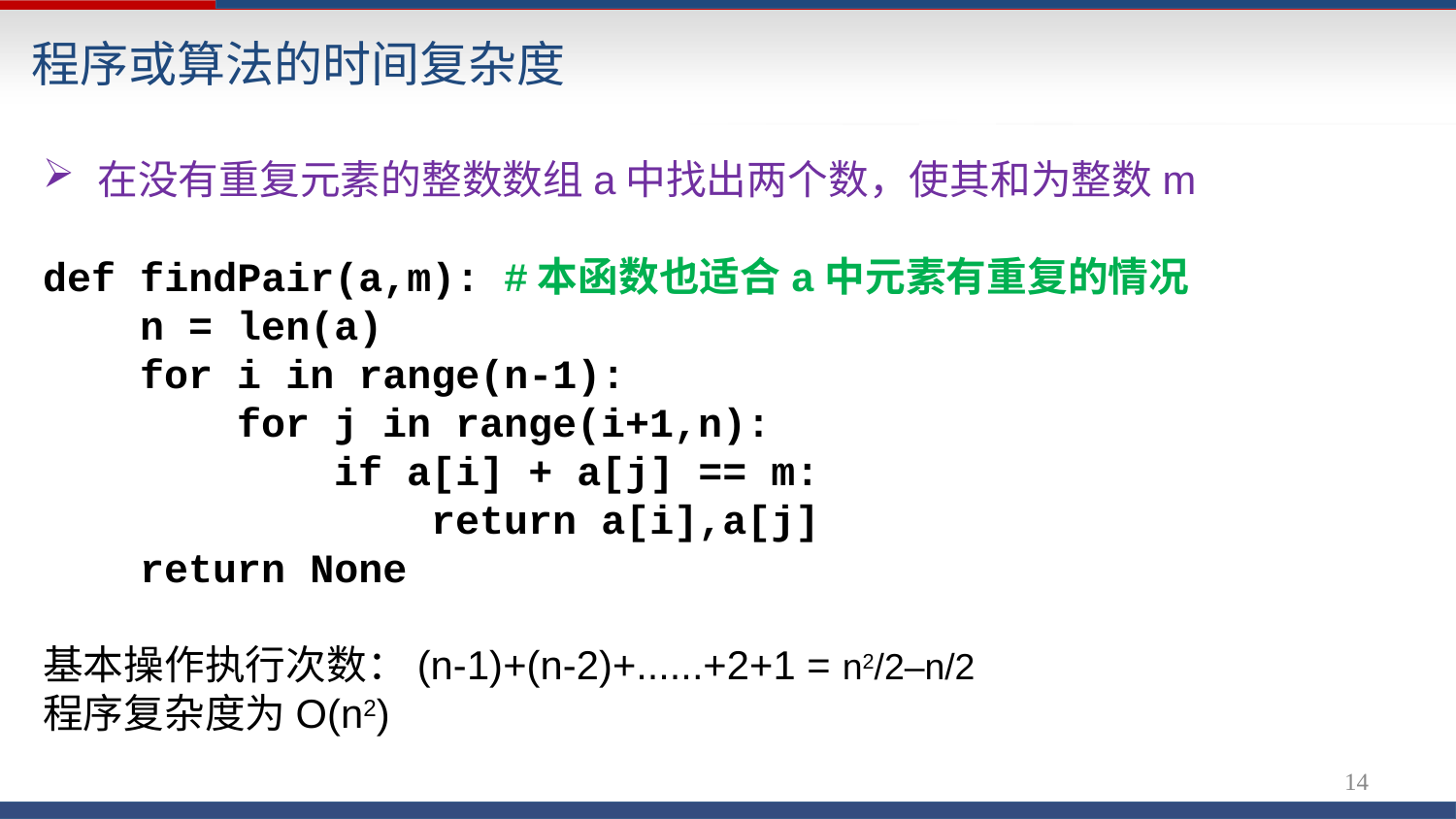

程序或算法的时间复杂度

在没有重复元素的整数数组a中找出两个数，使其和为整数m

def findPair(a,m): #本函数也适合a中元素有重复的情况
    n = len(a)
    for i in range(n-1):
        for j in range(i+1,n):
            if a[i] + a[j] == m:
                return a[i],a[j]
    return None

基本操作执行次数：(n-1)+(n-2)+......+2+1 = n2/2–n/2
程序复杂度为O(n2)

14